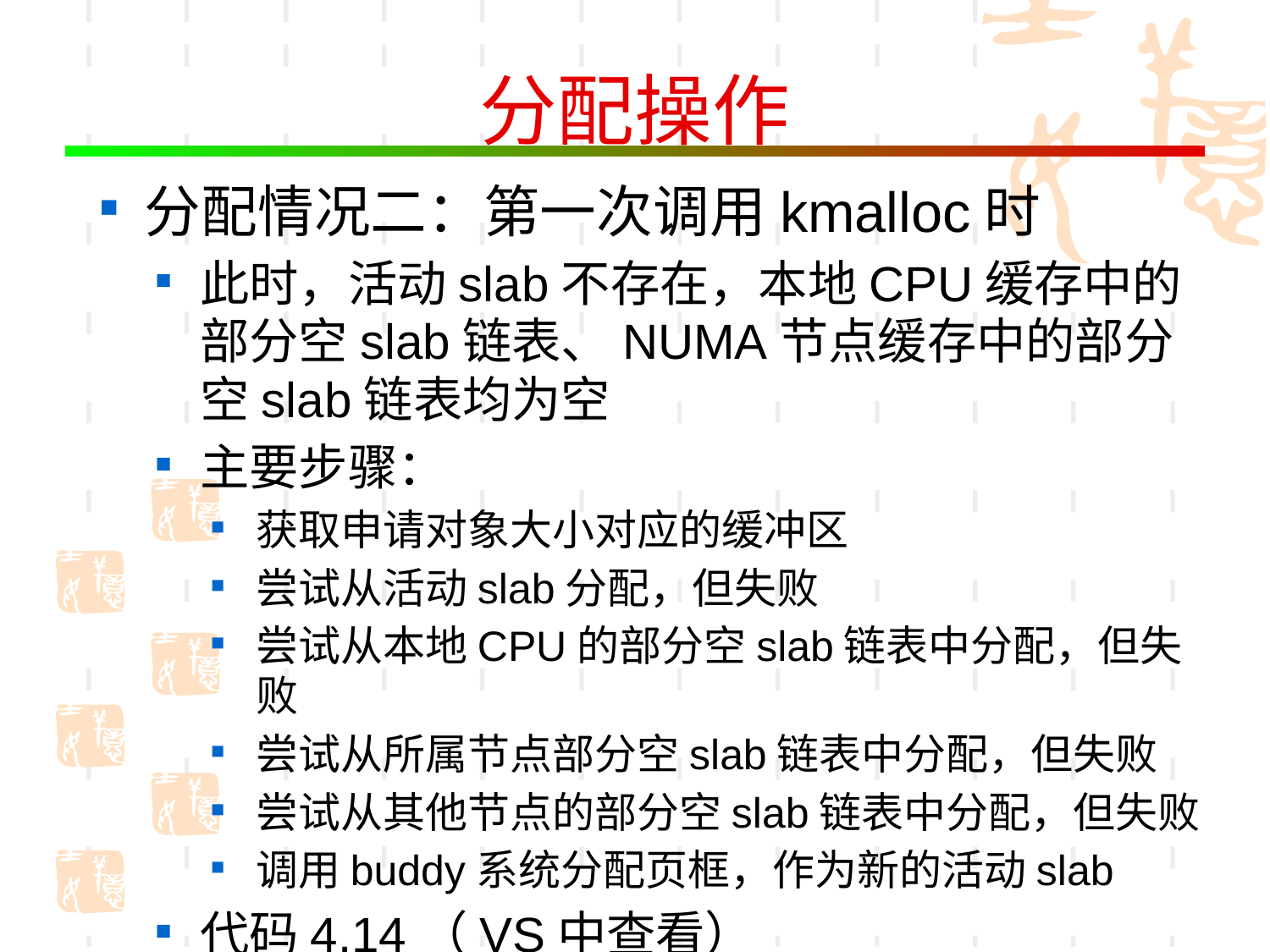

# 分配操作
分配情况二：第一次调用kmalloc时
此时，活动slab不存在，本地CPU缓存中的部分空slab链表、NUMA节点缓存中的部分空slab链表均为空
主要步骤：
获取申请对象大小对应的缓冲区
尝试从活动slab分配，但失败
尝试从本地CPU的部分空slab链表中分配，但失败
尝试从所属节点部分空slab链表中分配，但失败
尝试从其他节点的部分空slab链表中分配，但失败
调用buddy系统分配页框，作为新的活动slab
代码4.14（VS中查看）